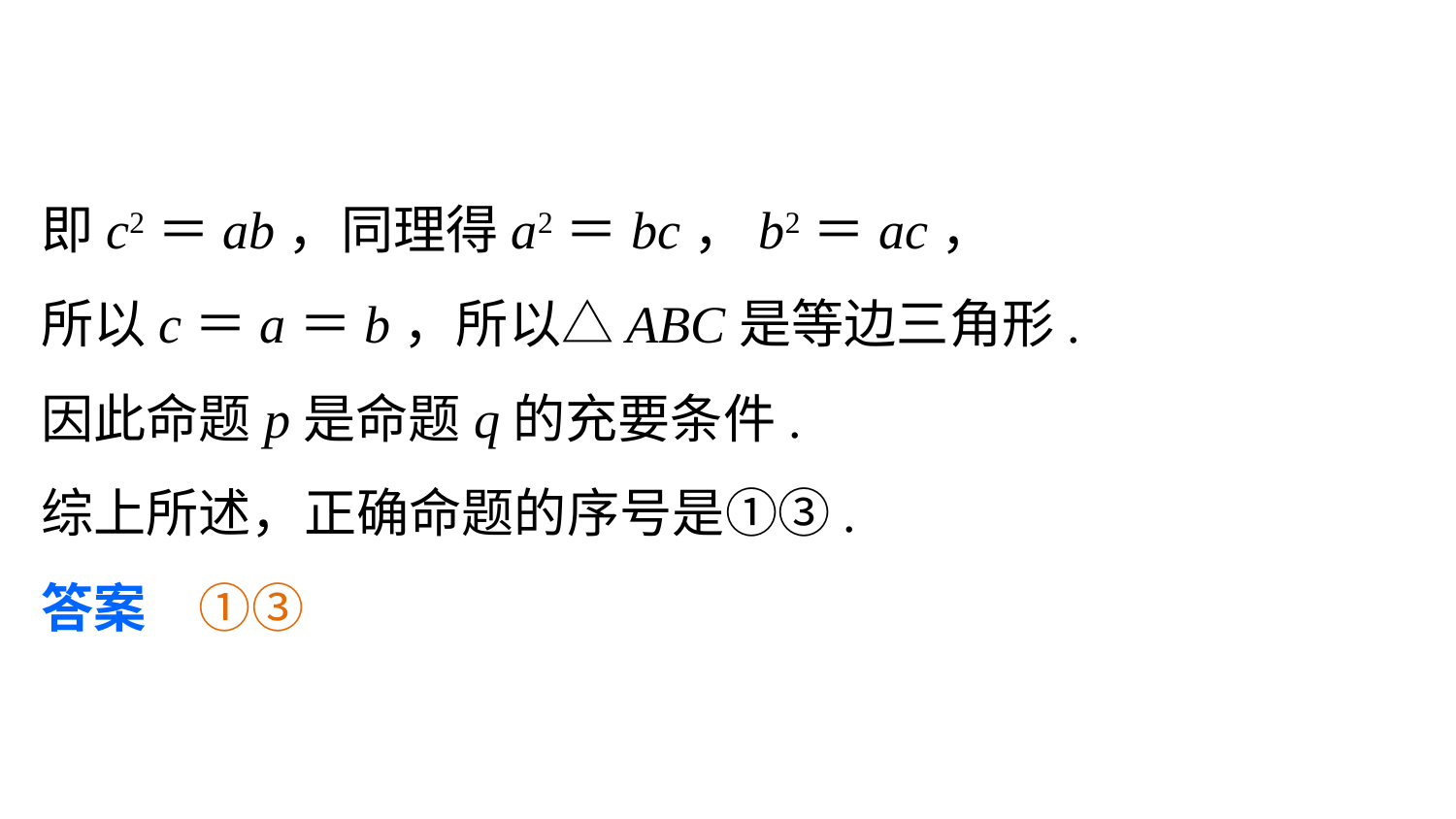

即c2＝ab，同理得a2＝bc，b2＝ac，
所以c＝a＝b，所以△ABC是等边三角形.
因此命题p是命题q的充要条件.
综上所述，正确命题的序号是①③.
答案　①③